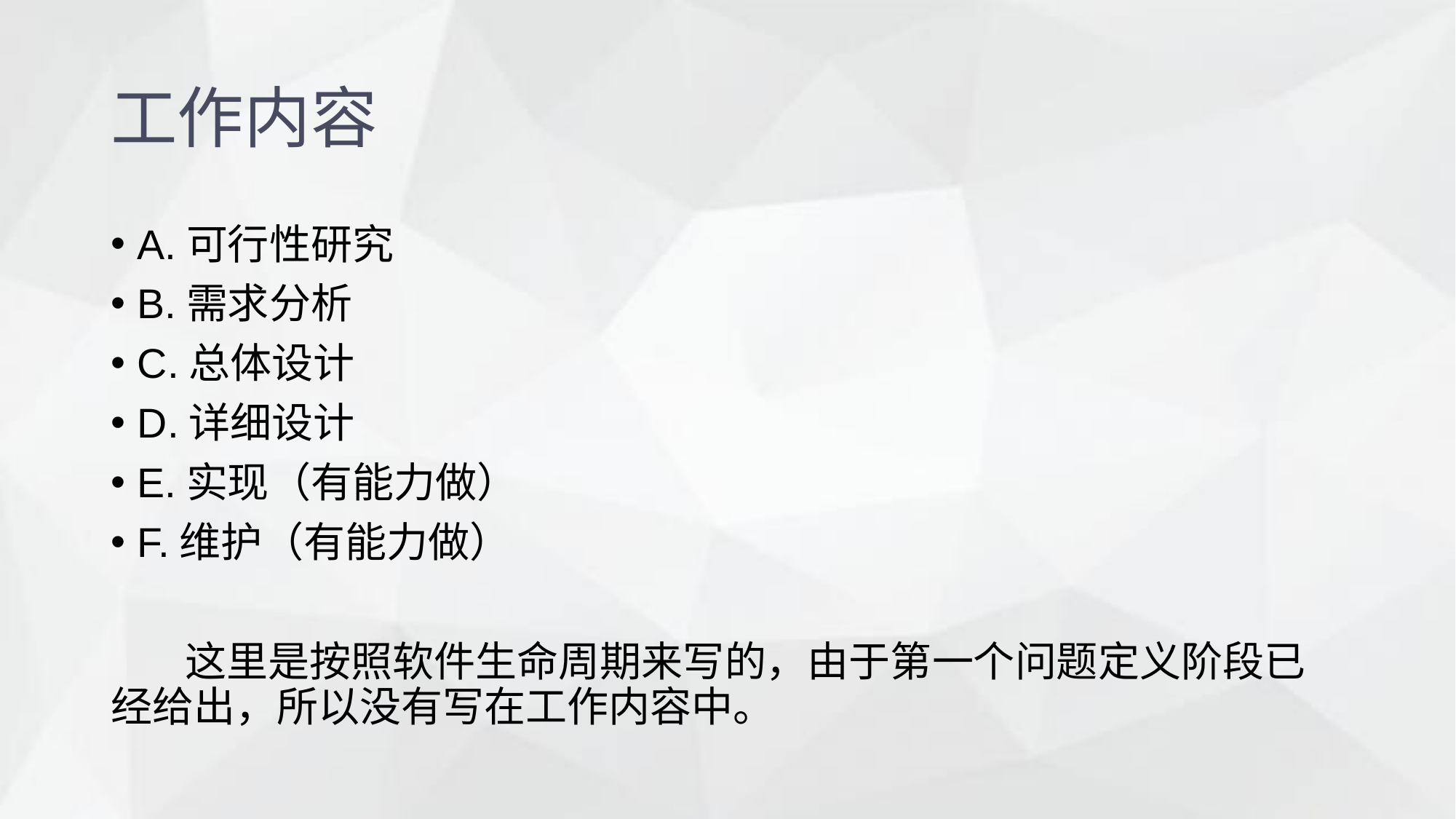

工作内容
A.可行性研究
B.需求分析
C.总体设计
D.详细设计
E.实现（有能力做）
F.维护（有能力做）

       这里是按照软件生命周期来写的，由于第一个问题定义阶段已经给出，所以没有写在工作内容中。